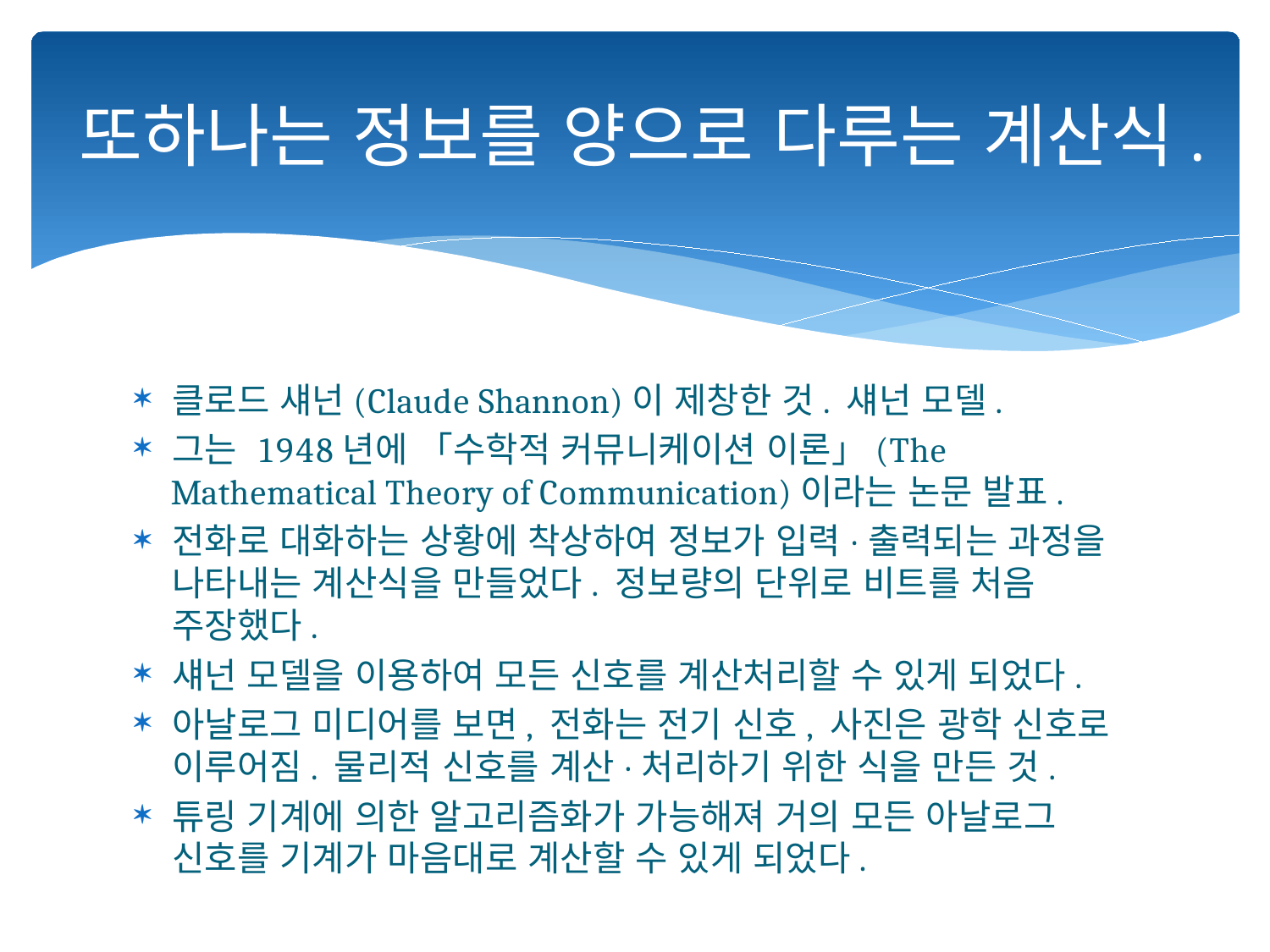

# 또하나는 정보를 양으로 다루는 계산식.
클로드 섀넌(Claude Shannon)이 제창한 것. 섀넌 모델.
그는 1948년에 「수학적 커뮤니케이션 이론」(The Mathematical Theory of Communication)이라는 논문 발표.
전화로 대화하는 상황에 착상하여 정보가 입력·출력되는 과정을 나타내는 계산식을 만들었다. 정보량의 단위로 비트를 처음 주장했다.
섀넌 모델을 이용하여 모든 신호를 계산처리할 수 있게 되었다.
아날로그 미디어를 보면, 전화는 전기 신호, 사진은 광학 신호로 이루어짐. 물리적 신호를 계산·처리하기 위한 식을 만든 것.
튜링 기계에 의한 알고리즘화가 가능해져 거의 모든 아날로그 신호를 기계가 마음대로 계산할 수 있게 되었다.